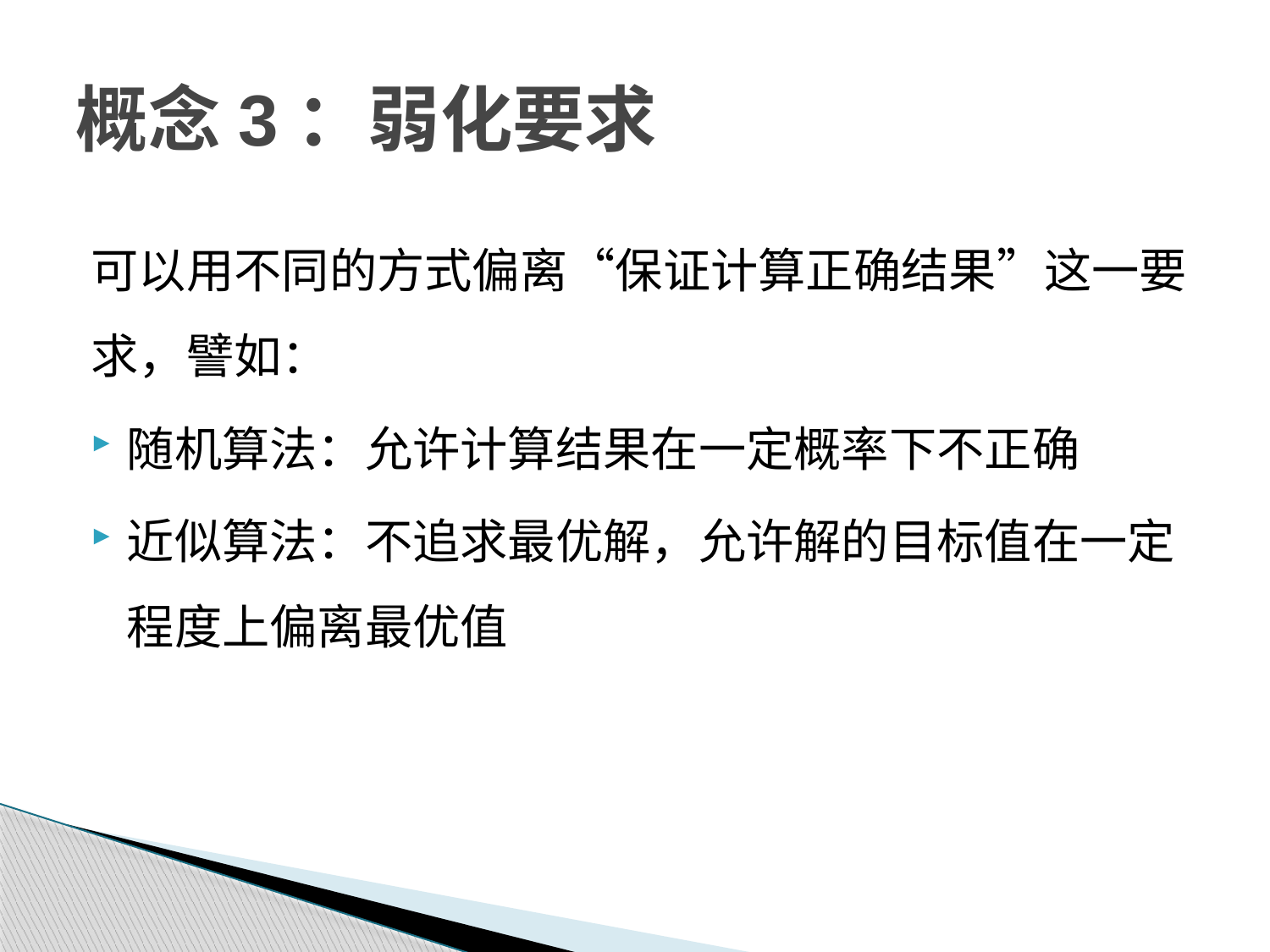

# 概念3：弱化要求
可以用不同的方式偏离“保证计算正确结果”这一要求，譬如：
随机算法：允许计算结果在一定概率下不正确
近似算法：不追求最优解，允许解的目标值在一定程度上偏离最优值